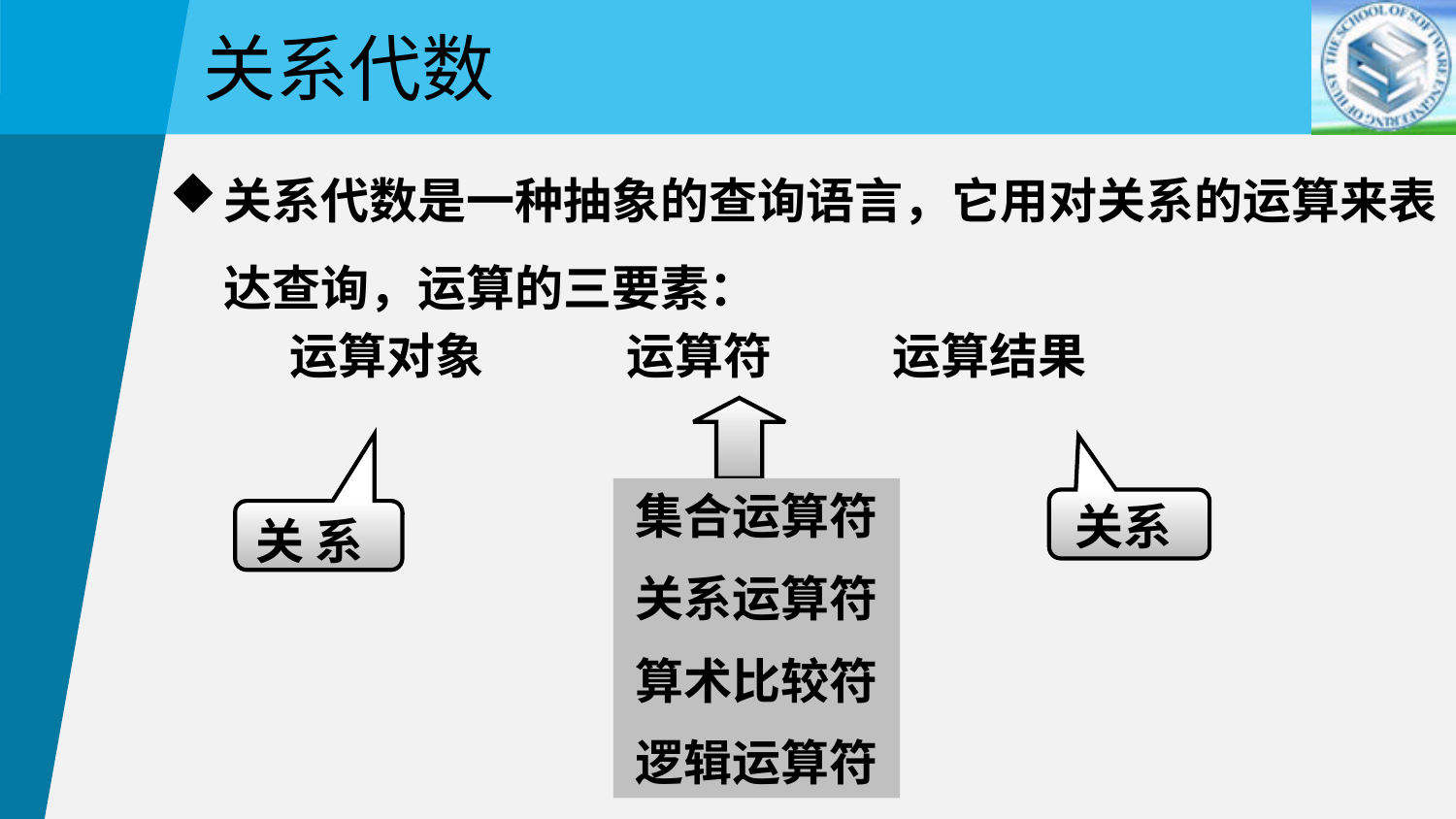

关系代数
关系代数是一种抽象的查询语言，它用对关系的运算来表达查询，运算的三要素：
          运算对象             运算符           运算结果

集合运算符
关系运算符
算术比较符
逻辑运算符

关系

关 系